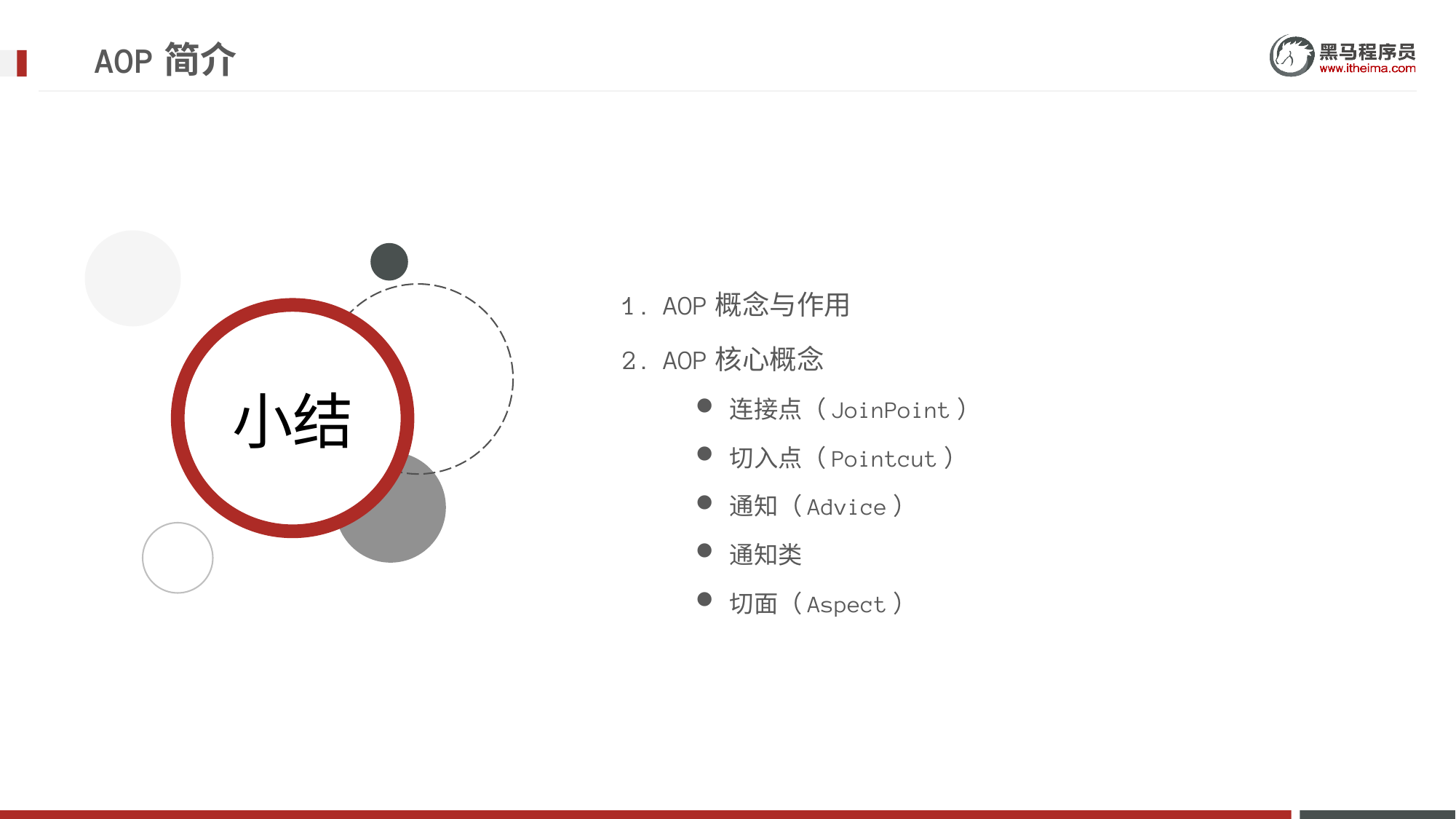

# AOP简介
AOP概念与作用
AOP核心概念
连接点（JoinPoint）
切入点（Pointcut）
通知（Advice）
通知类
切面（Aspect）